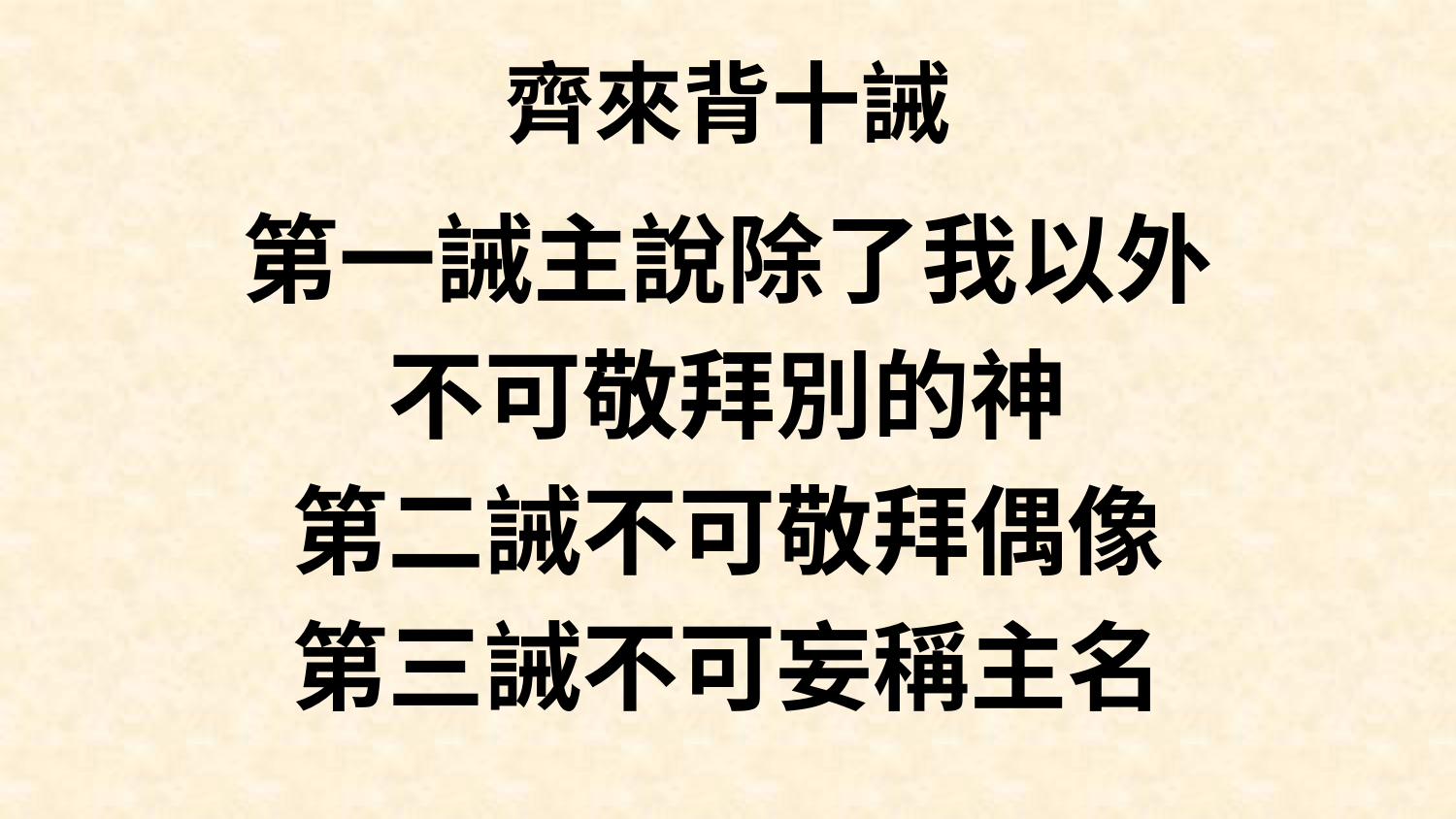

# 齊來背十誡
第一誡主說除了我以外
不可敬拜別的神
第二誡不可敬拜偶像
第三誡不可妄稱主名